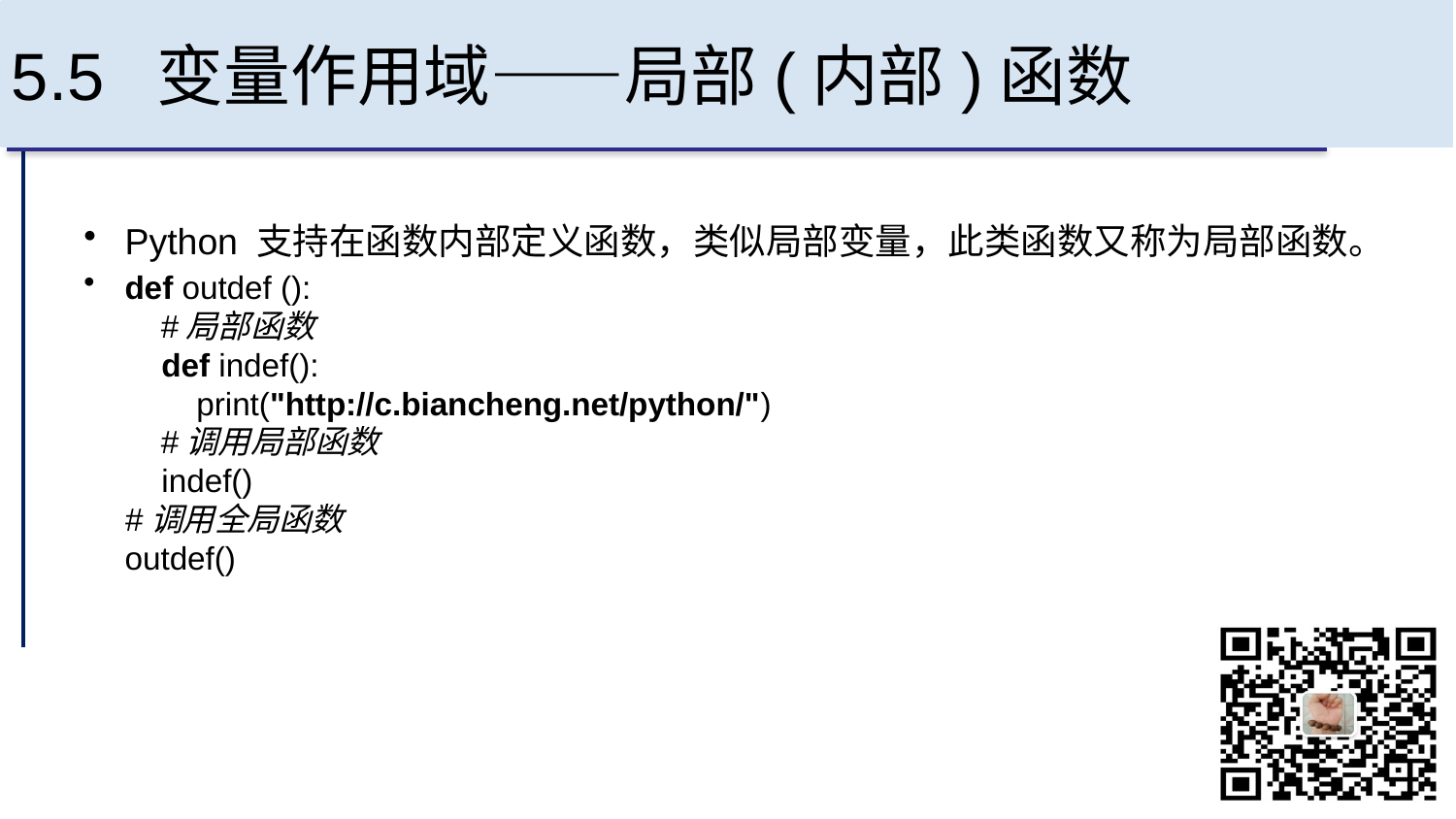

# 5.5  变量作用域——局部(内部)函数
Python 支持在函数内部定义函数，类似局部变量，此类函数又称为局部函数。
def outdef ():
    #局部函数
    def indef():
        print("http://c.biancheng.net/python/")
    #调用局部函数
    indef()
#调用全局函数
outdef()